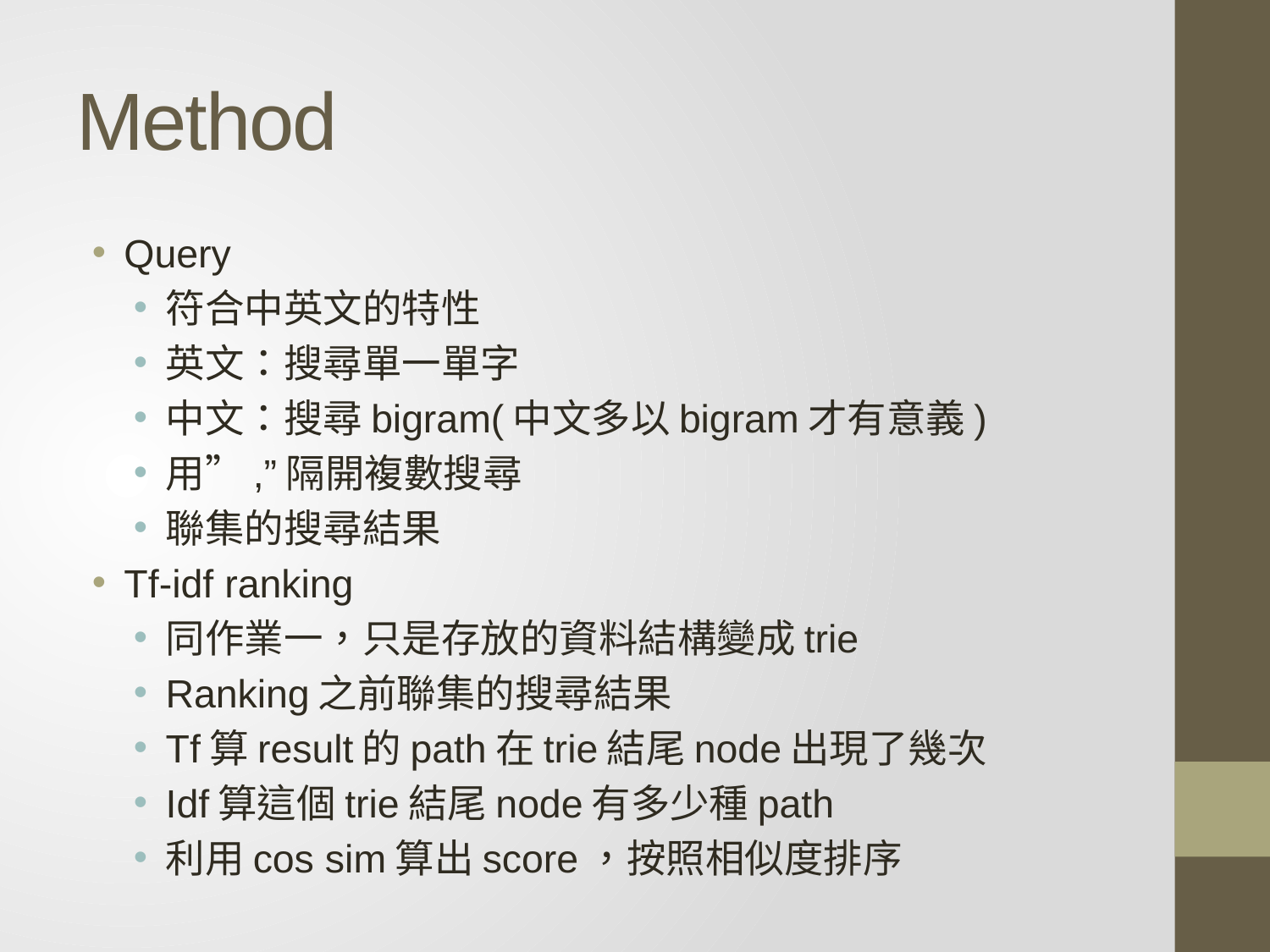

# Method
Query
符合中英文的特性
英文：搜尋單一單字
中文：搜尋bigram(中文多以bigram才有意義)
用”,”隔開複數搜尋
聯集的搜尋結果
Tf-idf ranking
同作業一，只是存放的資料結構變成trie
Ranking之前聯集的搜尋結果
Tf算result的path在trie結尾node出現了幾次
Idf算這個trie結尾node有多少種path
利用cos sim算出score，按照相似度排序